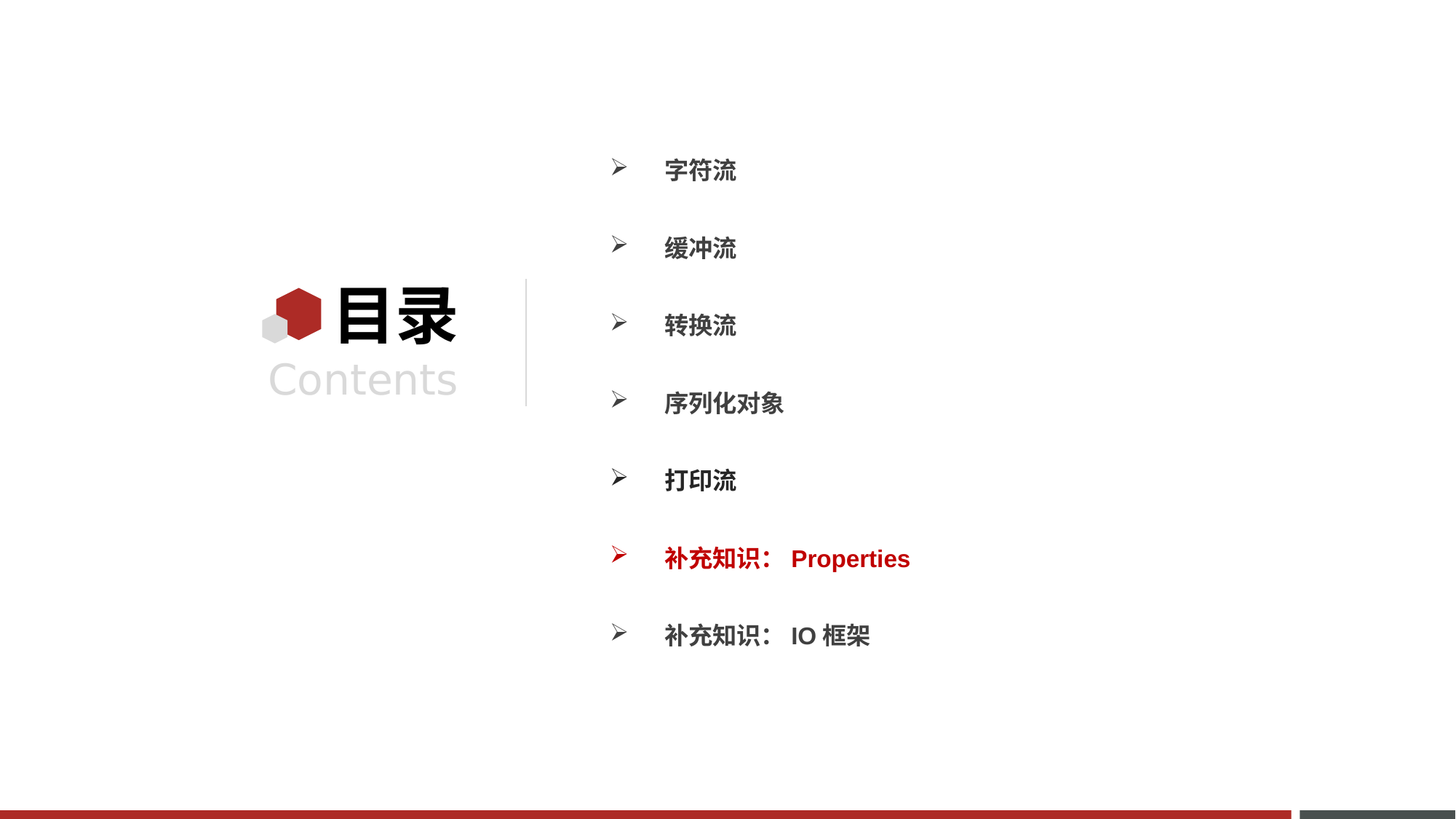

字符流
缓冲流
转换流
序列化对象
打印流
补充知识：Properties
补充知识：IO框架